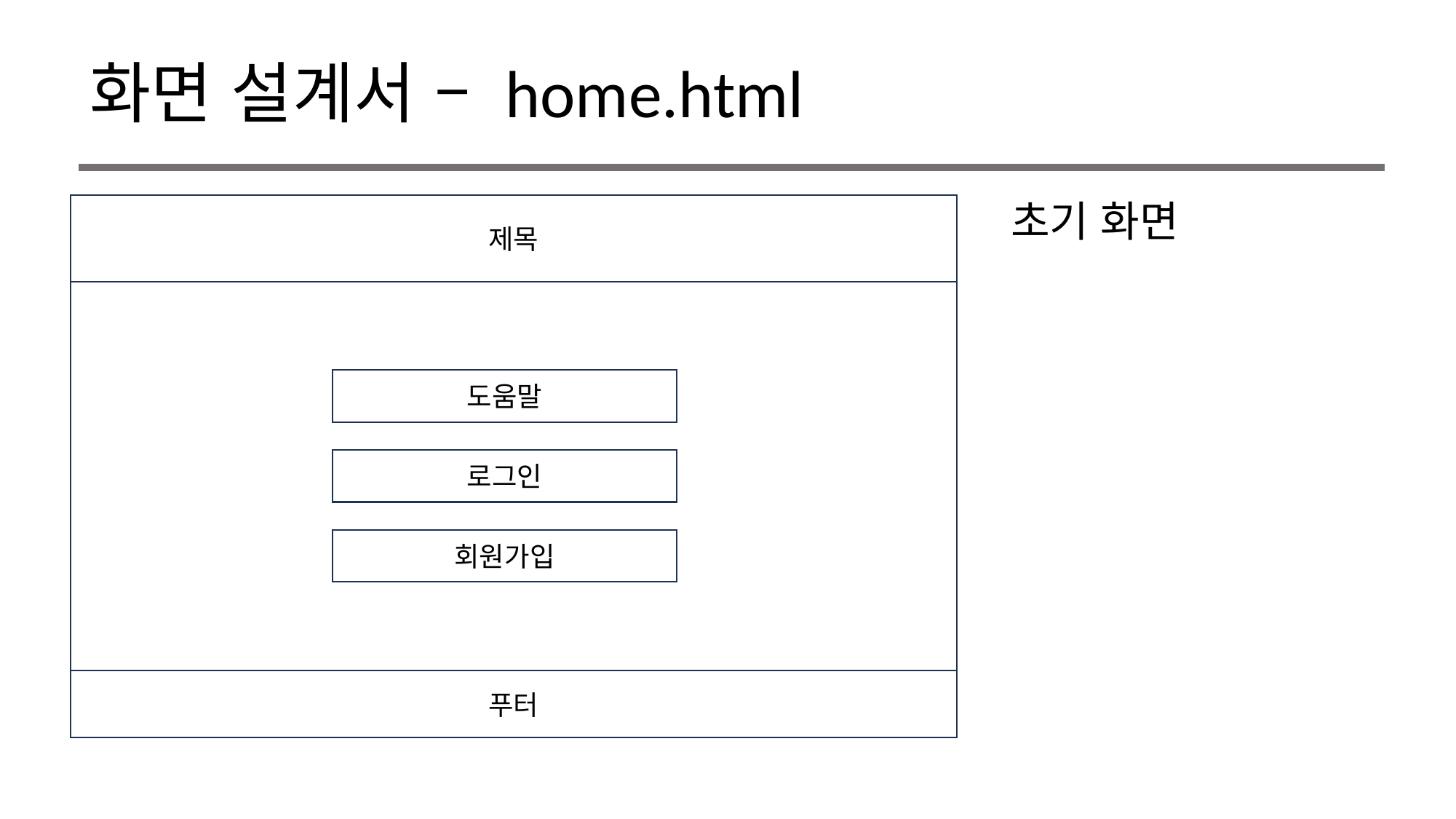

# 화면 설계서 – home.html

제목
초기 화면

도움말
로그인
회원가입
푸터